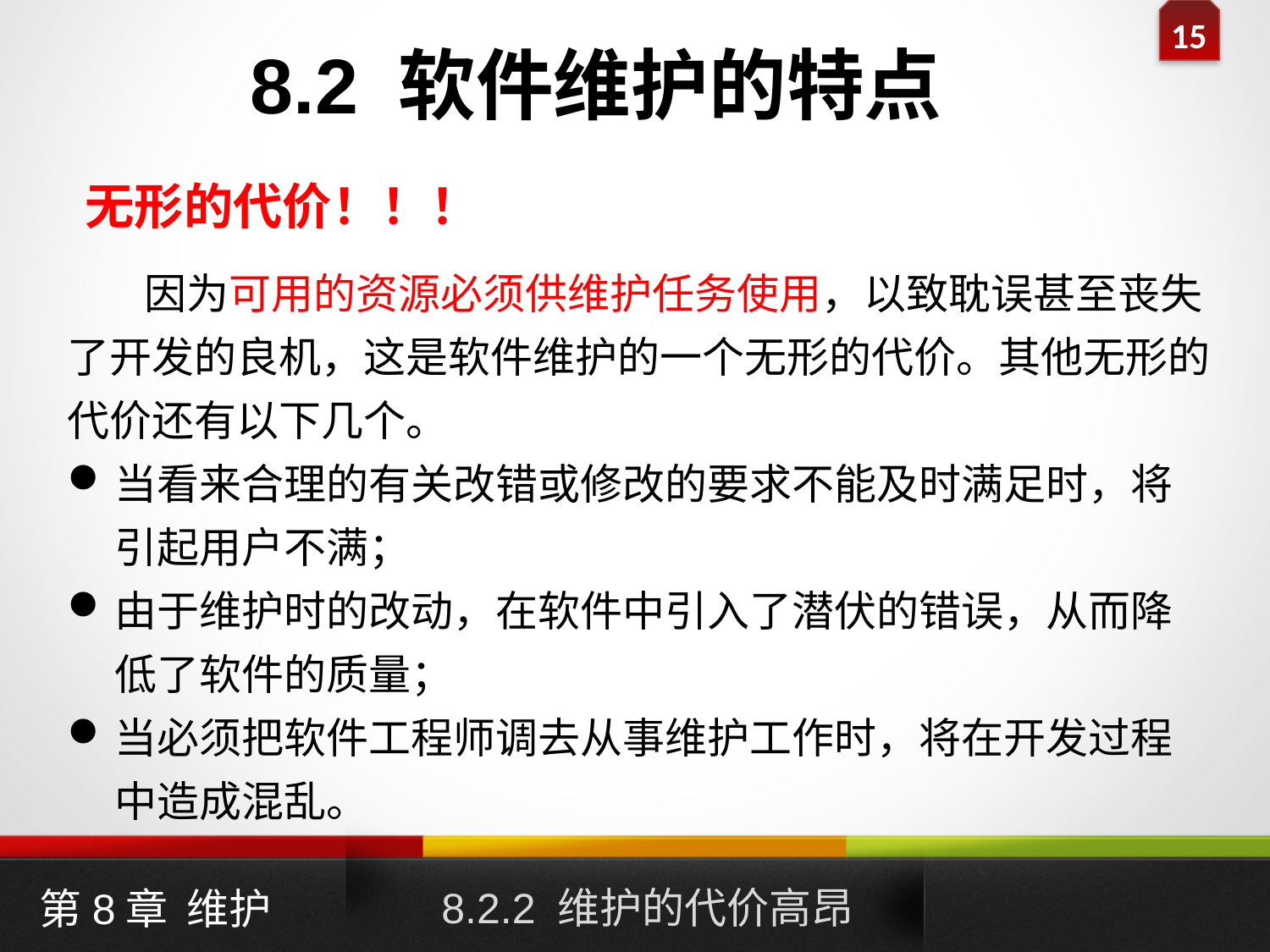

8.2 软件维护的特点
无形的代价！！！

       因为可用的资源必须供维护任务使用，以致耽误甚至丧失了开发的良机，这是软件维护的一个无形的代价。其他无形的代价还有以下几个。
当看来合理的有关改错或修改的要求不能及时满足时，将引起用户不满；
由于维护时的改动，在软件中引入了潜伏的错误，从而降低了软件的质量；
当必须把软件工程师调去从事维护工作时，将在开发过程中造成混乱。
8.2.2 维护的代价高昂